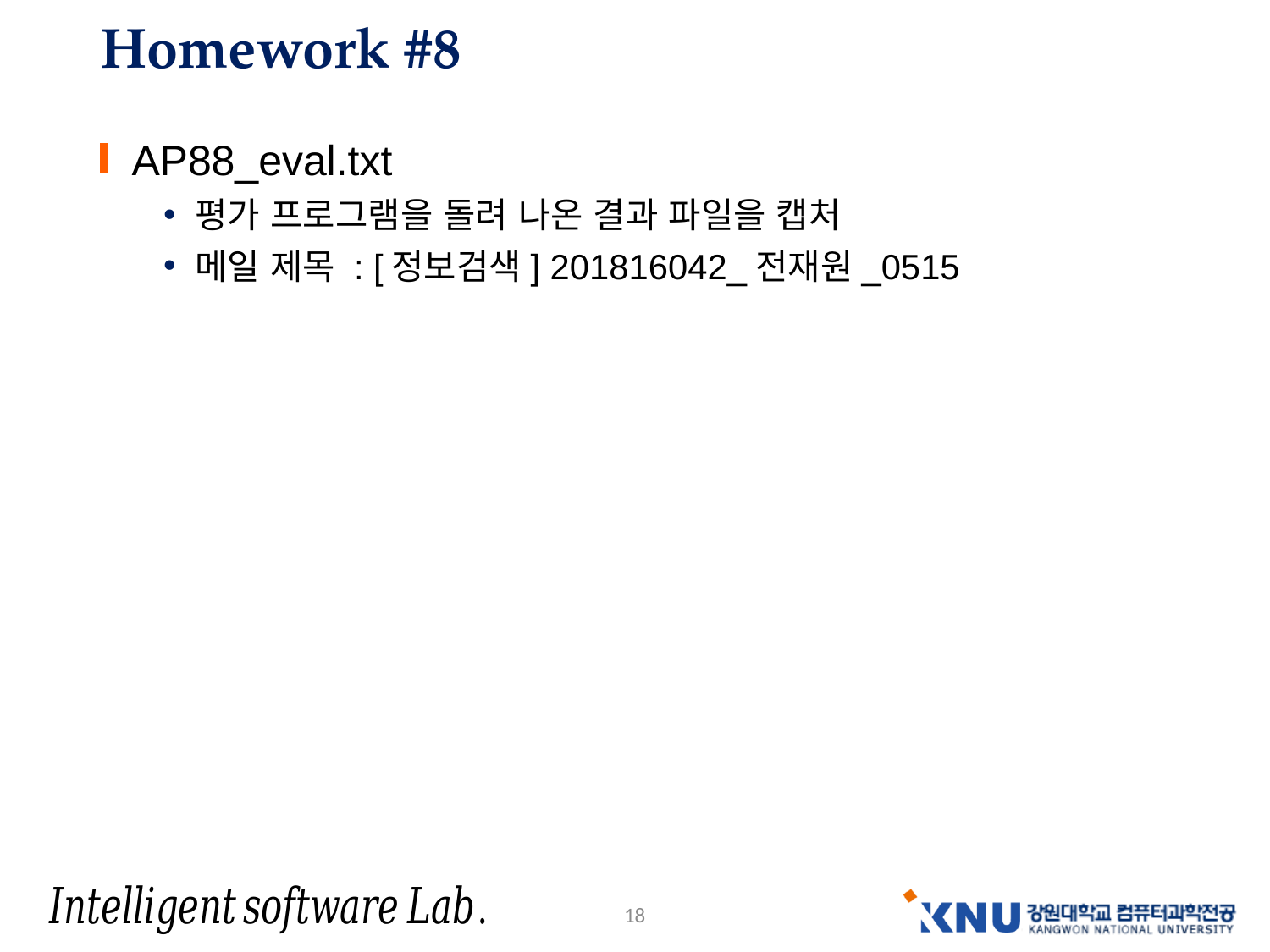

# Homework #8
AP88_eval.txt
평가 프로그램을 돌려 나온 결과 파일을 캡처
메일 제목 : [정보검색] 201816042_전재원_0515